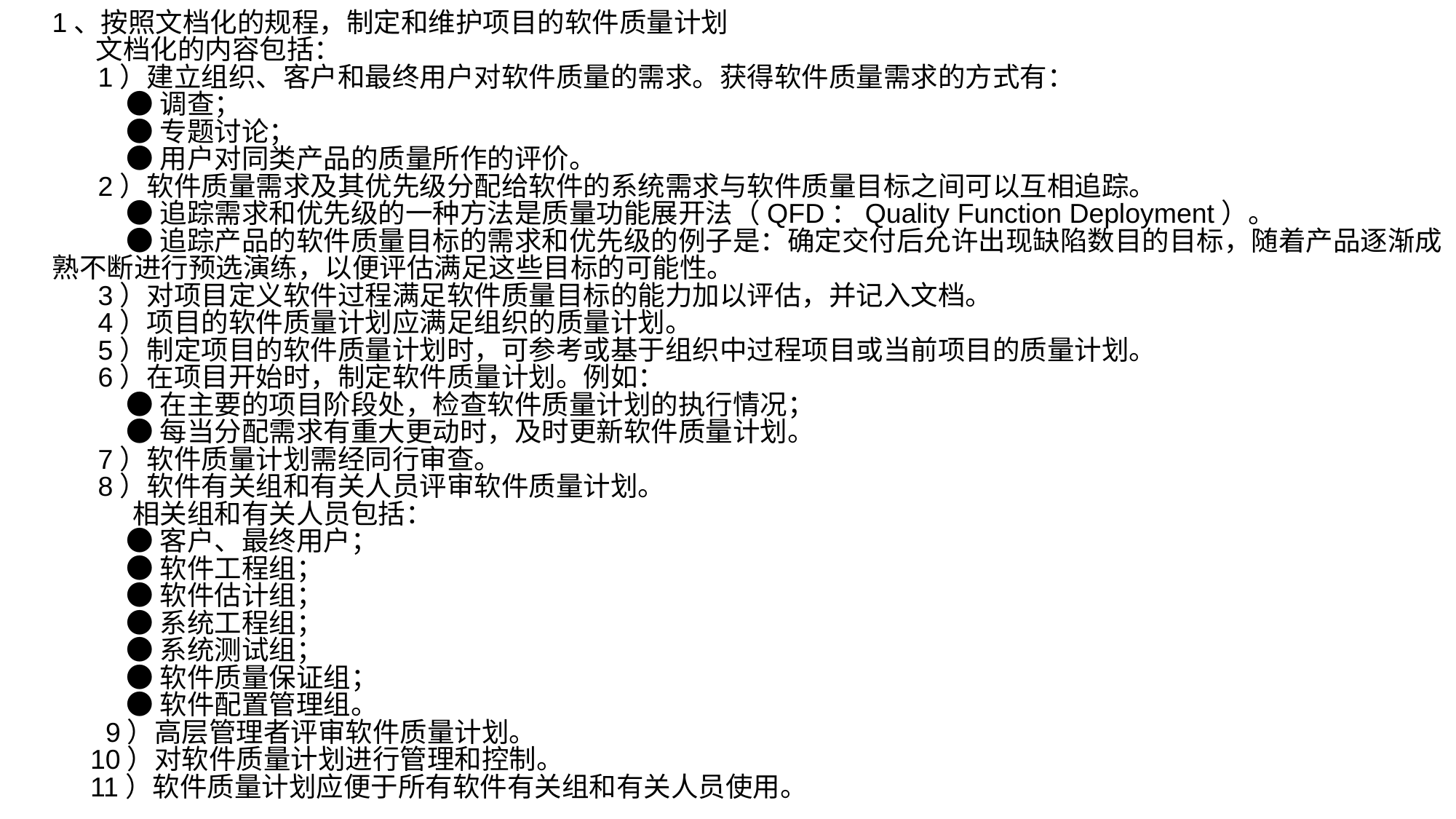

1、按照文档化的规程，制定和维护项目的软件质量计划
      文档化的内容包括：
      1）建立组织、客户和最终用户对软件质量的需求。获得软件质量需求的方式有：
            ●调查；
            ●专题讨论；
            ●用户对同类产品的质量所作的评价。
      2）软件质量需求及其优先级分配给软件的系统需求与软件质量目标之间可以互相追踪。
            ●追踪需求和优先级的一种方法是质量功能展开法（QFD：Quality Function Deployment）。
            ●追踪产品的软件质量目标的需求和优先级的例子是：确定交付后允许出现缺陷数目的目标，随着产品逐渐成熟不断进行预选演练，以便评估满足这些目标的可能性。
      3）对项目定义软件过程满足软件质量目标的能力加以评估，并记入文档。
      4）项目的软件质量计划应满足组织的质量计划。
      5）制定项目的软件质量计划时，可参考或基于组织中过程项目或当前项目的质量计划。
      6）在项目开始时，制定软件质量计划。例如：
            ●在主要的项目阶段处，检查软件质量计划的执行情况；
            ●每当分配需求有重大更动时，及时更新软件质量计划。
      7）软件质量计划需经同行审查。
      8）软件有关组和有关人员评审软件质量计划。
            相关组和有关人员包括：
            ●客户、最终用户；
            ●软件工程组；
            ●软件估计组；
            ●系统工程组；
            ●系统测试组；
            ●软件质量保证组；
            ●软件配置管理组。
       9）高层管理者评审软件质量计划。
     10）对软件质量计划进行管理和控制。
     11）软件质量计划应便于所有软件有关组和有关人员使用。